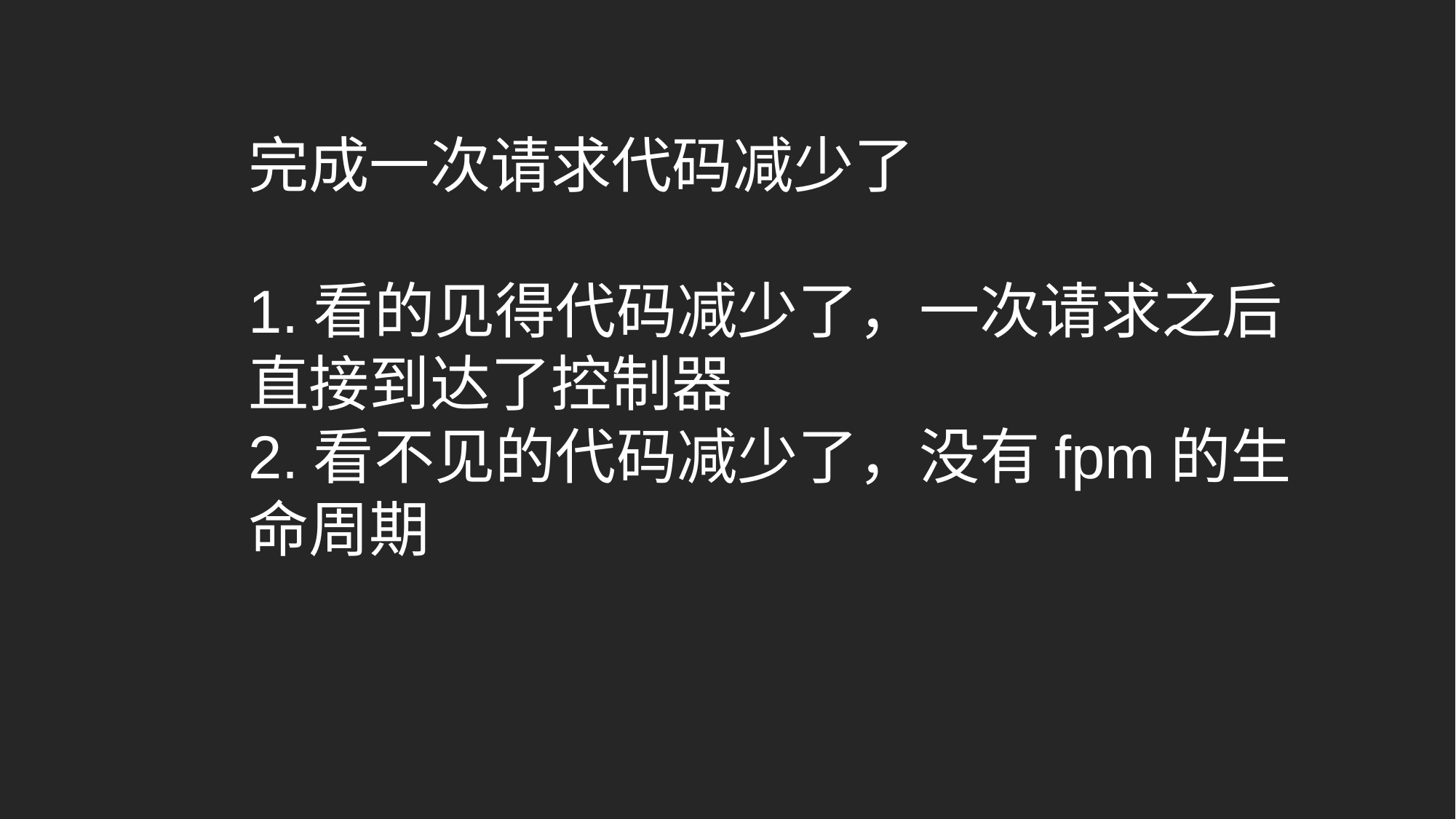

完成一次请求代码减少了

1.看的见得代码减少了，一次请求之后直接到达了控制器
2.看不见的代码减少了，没有fpm的生命周期